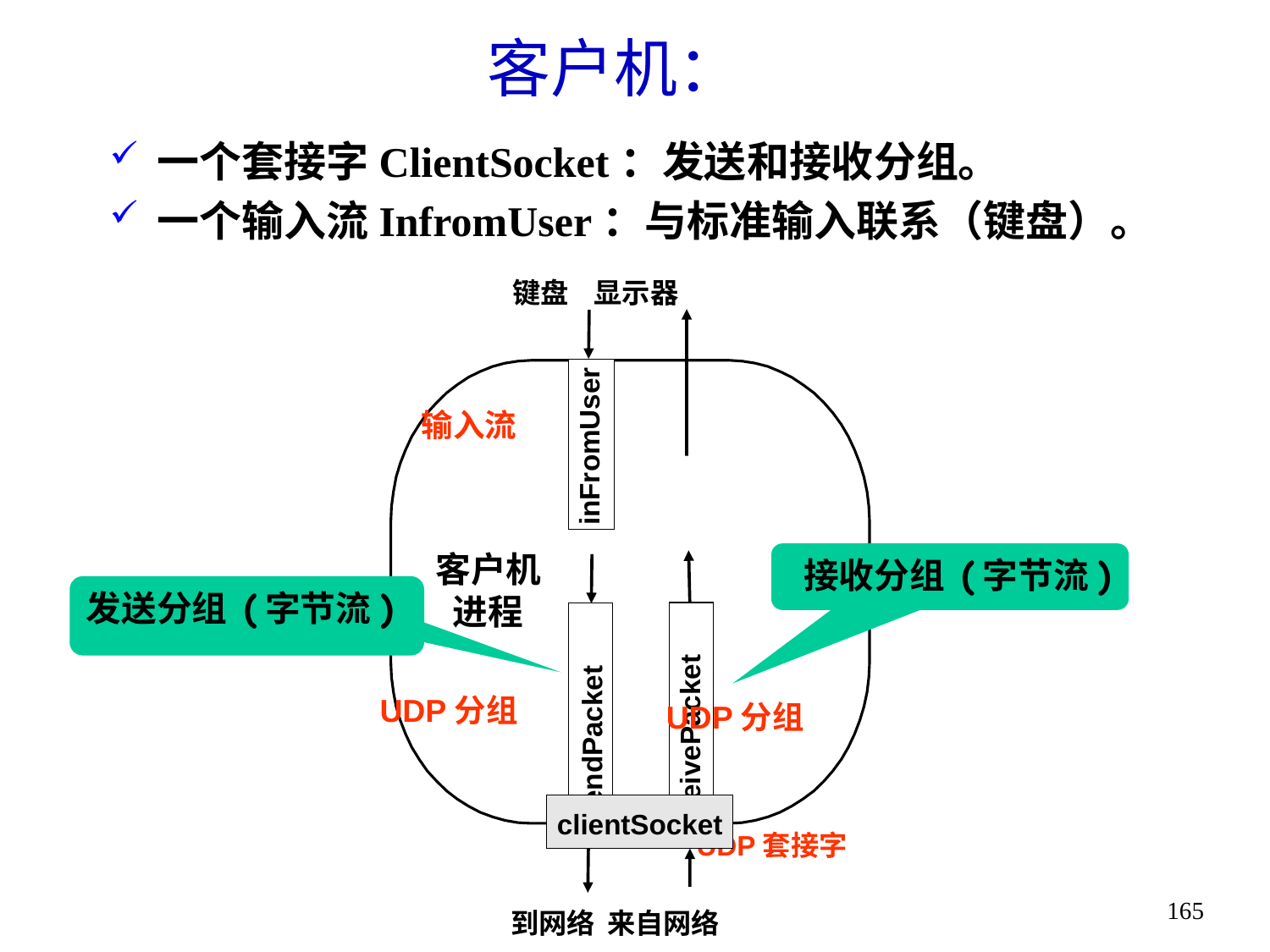

# 客户机：
一个套接字ClientSocket：发送和接收分组。
一个输入流InfromUser：与标准输入联系（键盘）。

键盘
显示器

输入流
inFromUser
客户机
process
 接收分组 (字节流)
客户机进程

发送分组 (字节流)

sendPacket
receivePacket
UDP分组
UDP分组

clientSocket
UDP套接字

165

到网络
来自网络